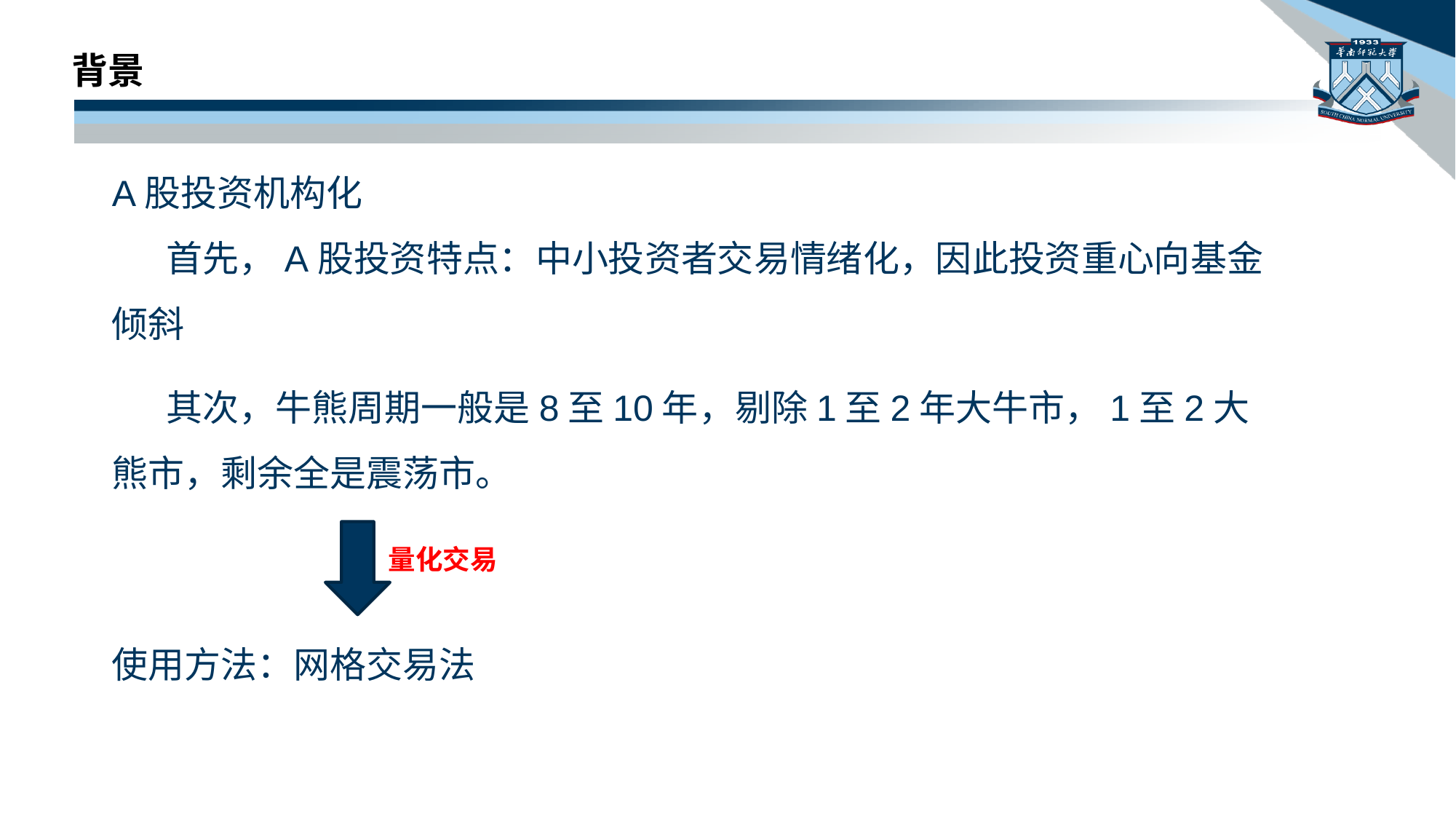

背景
A股投资机构化
首先，A股投资特点：中小投资者交易情绪化，因此投资重心向基金倾斜
其次，牛熊周期一般是8至10年，剔除1至2年大牛市，1至2大熊市，剩余全是震荡市。

量化交易
使用方法：网格交易法
3